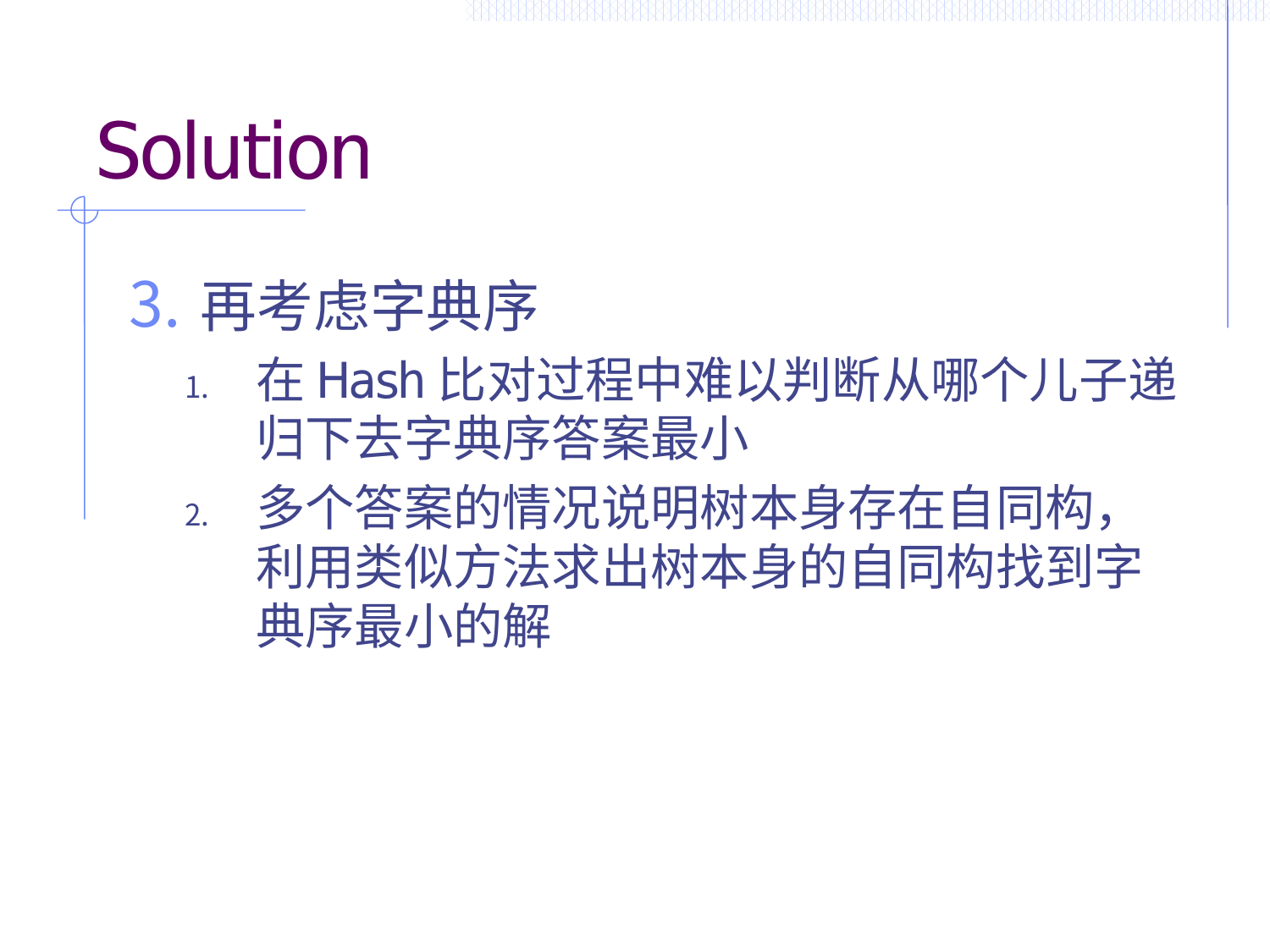

# Solution
再考虑字典序
在Hash比对过程中难以判断从哪个儿子递归下去字典序答案最小
多个答案的情况说明树本身存在自同构，利用类似方法求出树本身的自同构找到字典序最小的解